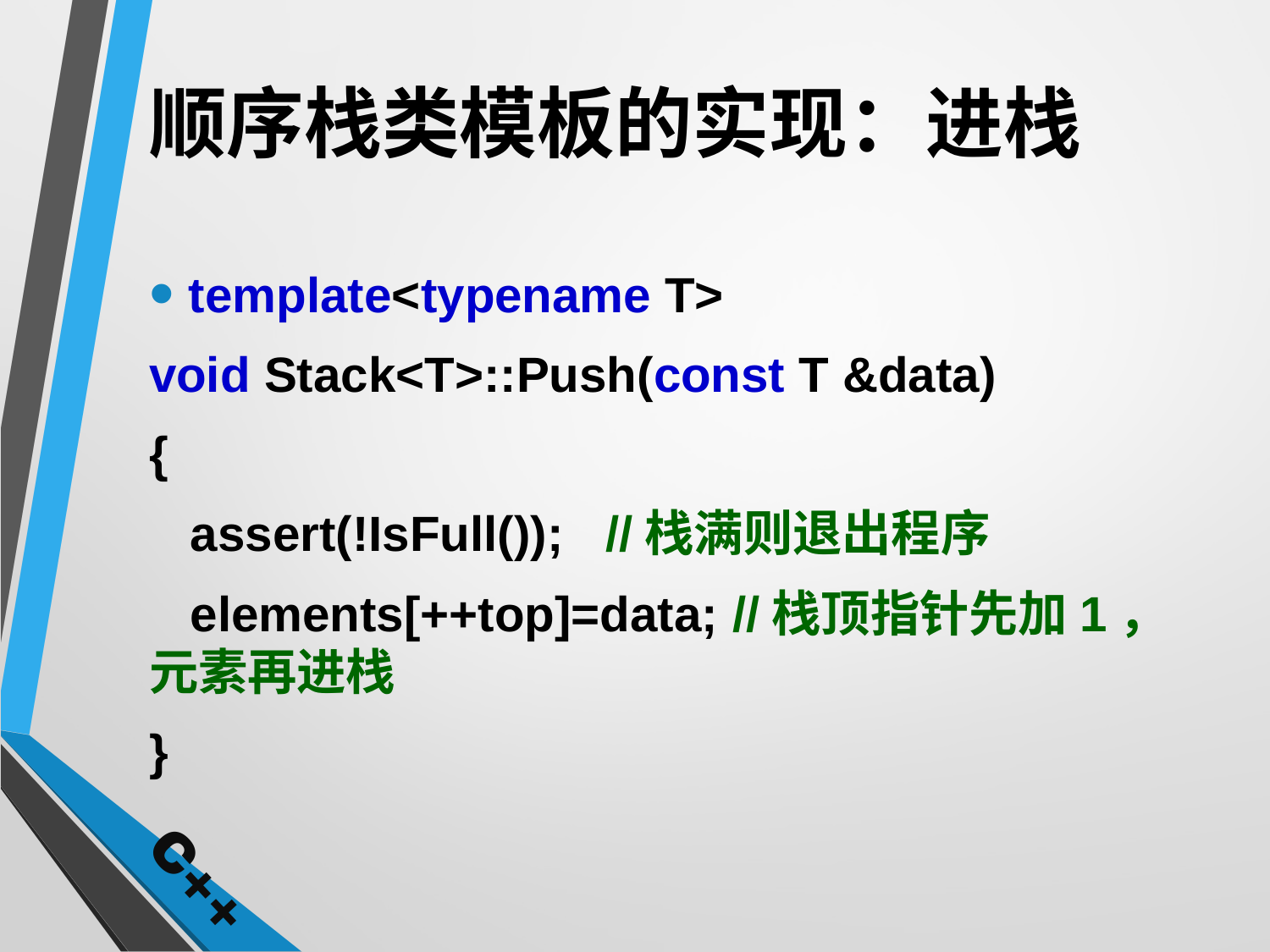

# 顺序栈类模板的实现：进栈
template<typename T>
void Stack<T>::Push(const T &data)
{
   assert(!IsFull());   //栈满则退出程序
   elements[++top]=data; //栈顶指针先加1，元素再进栈
}